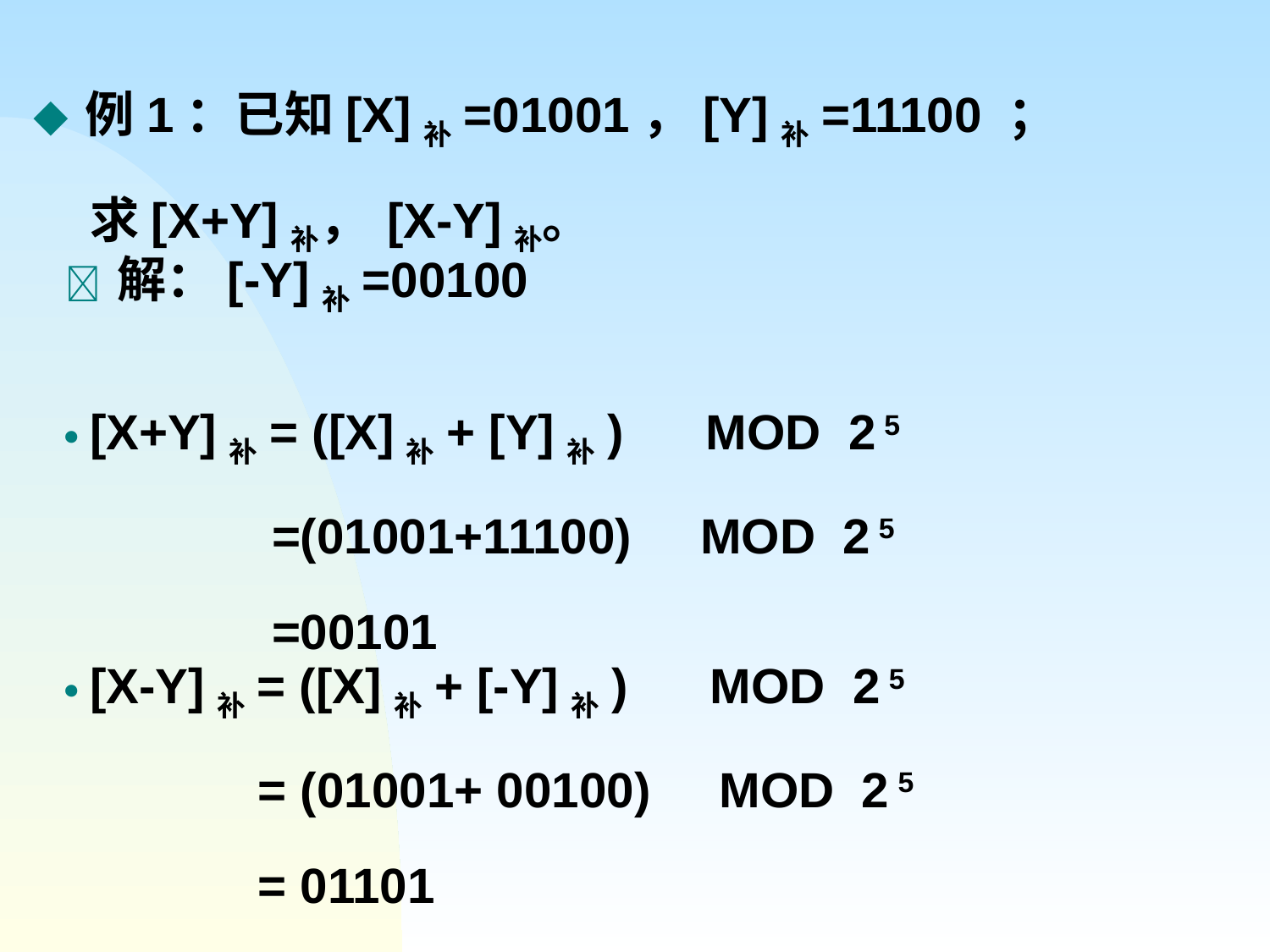

◆ 例1：已知[X]补=01001，[Y]补=11100 ；
    求[X+Y]补， [X-Y]补。
• 解：[-Y]补=00100
• [X+Y]补= ([X]补+ [Y]补)      MOD  2 5
               =(01001+11100)     MOD  2 5
               =00101
• [X-Y]补= ([X]补+ [-Y]补)      MOD  2 5
              = (01001+ 00100)     MOD  2 5
              = 01101
53